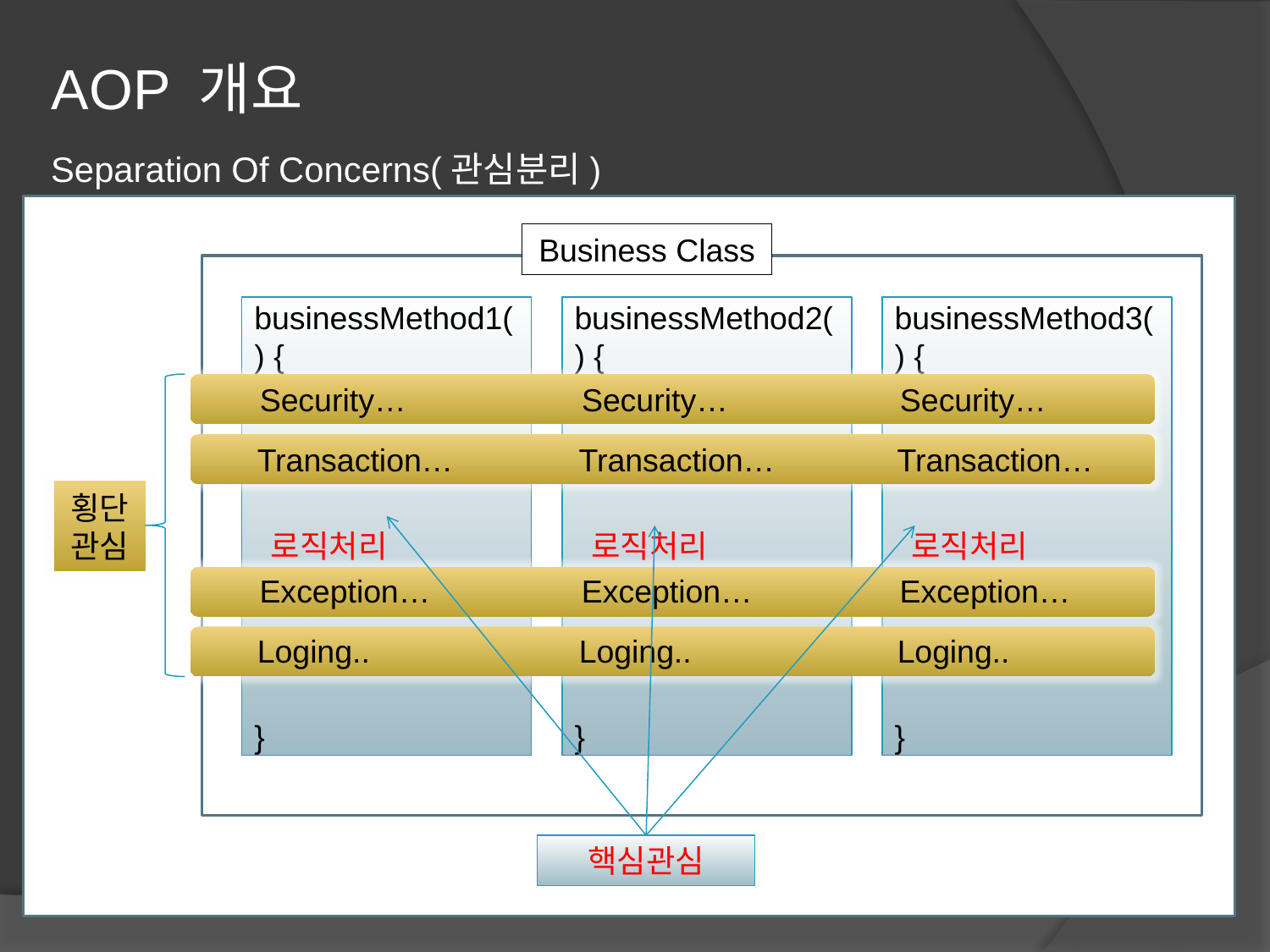

# AOP 개요
Separation Of Concerns(관심분리)

Business Class

businessMethod1() {

 로직처리

}
businessMethod2() {

 로직처리

}
businessMethod3() {

 로직처리

}

Security…
Security…
Security…

Transaction…
Transaction…
Transaction…
횡단
관심
Exception…
Exception…
Exception…

Loging..
Loging..
Loging..

핵심관심